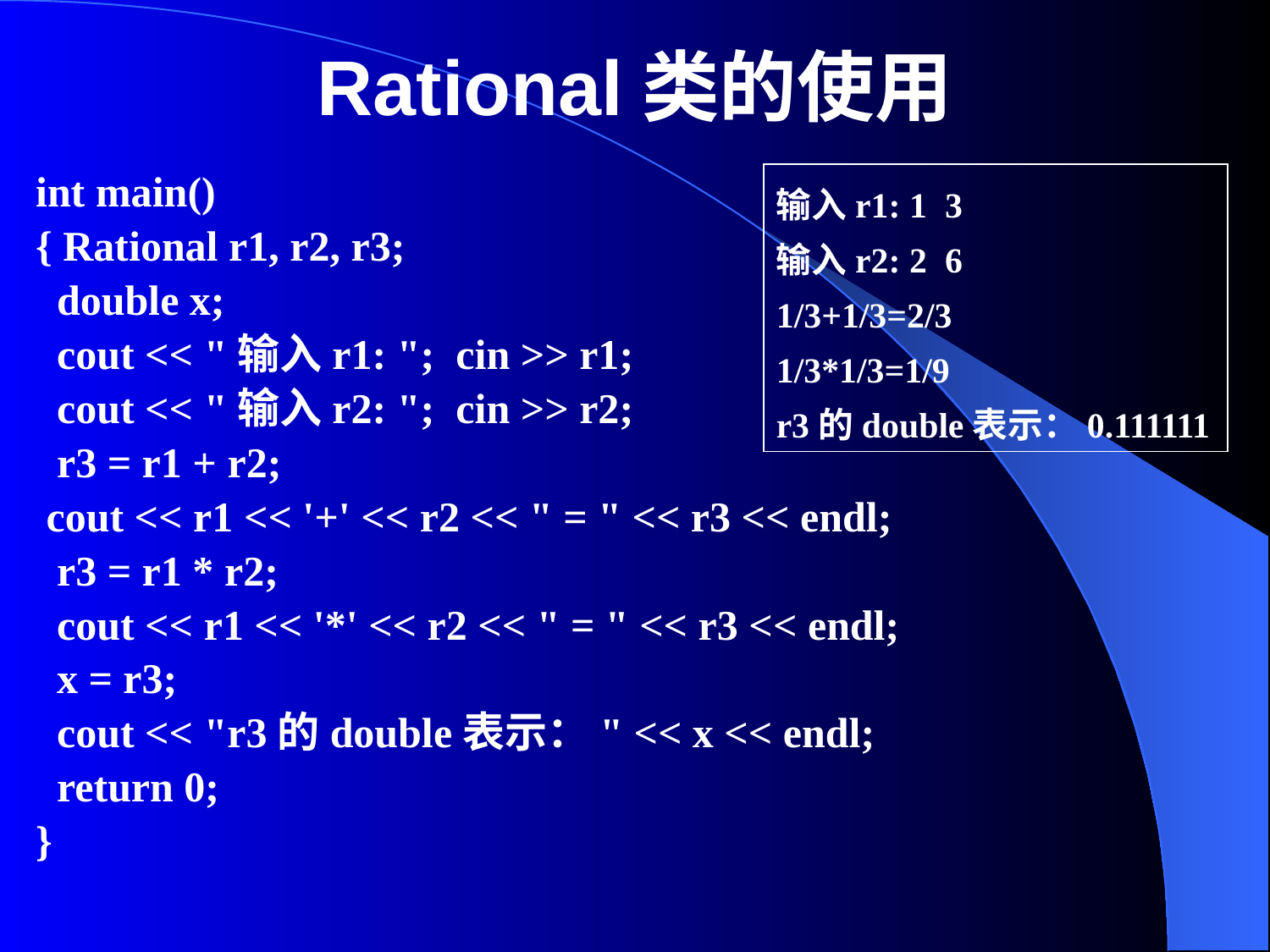

# Rational类的使用
int main()
{ Rational r1, r2, r3;
  double x;
  cout << "输入r1: ";  cin >> r1;
  cout << "输入r2: ";  cin >> r2;
  r3 = r1 + r2;
 cout << r1 << '+' << r2 << " = " << r3 << endl;
  r3 = r1 * r2;
  cout << r1 << '*' << r2 << " = " << r3 << endl;
  x = r3;
  cout << "r3的double表示：" << x << endl;
  return 0;
}
输入r1: 1  3
输入r2: 2  6
1/3+1/3=2/3
1/3*1/3=1/9
r3的double表示：0.111111